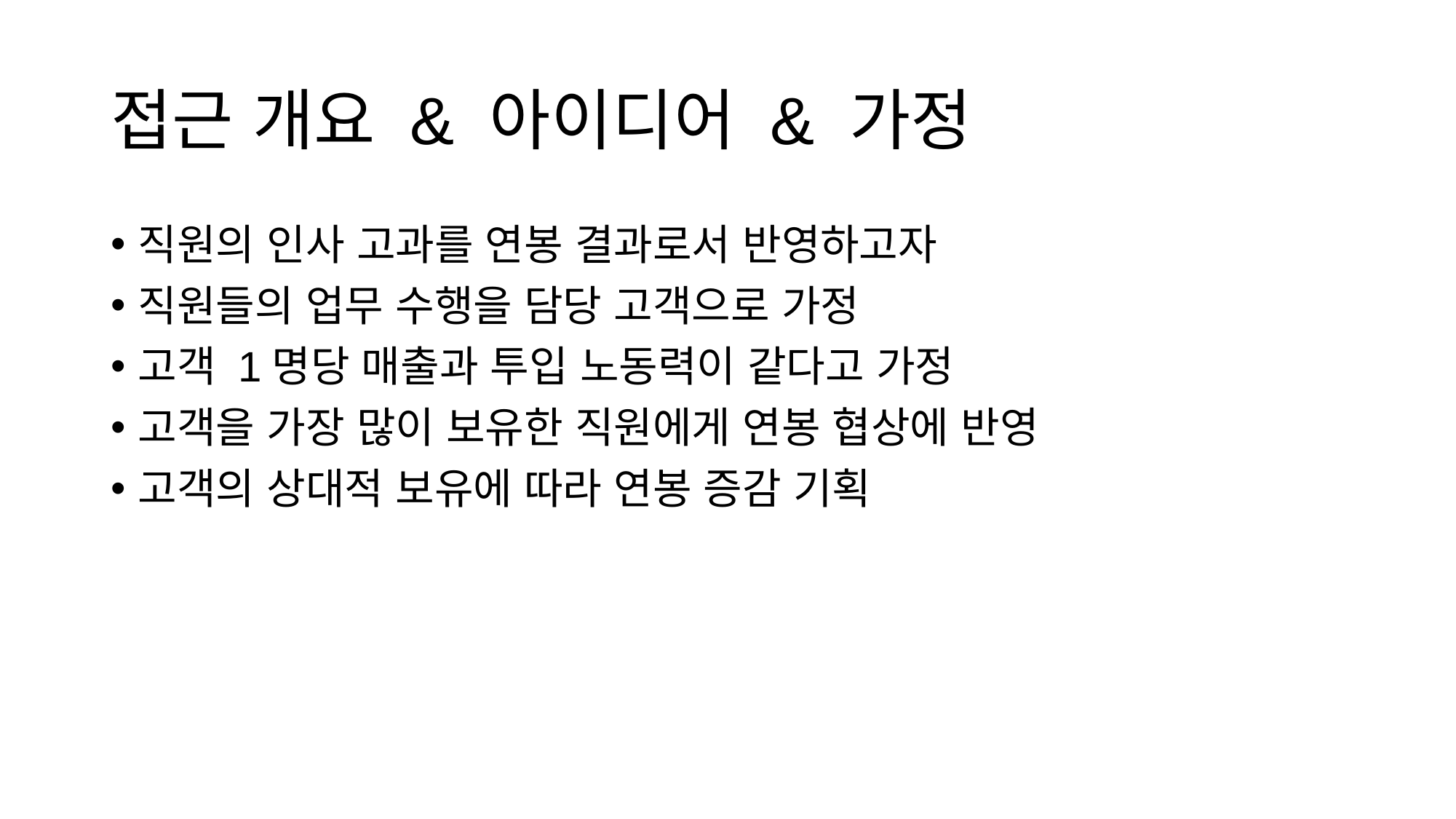

# 접근 개요 & 아이디어 & 가정
직원의 인사 고과를 연봉 결과로서 반영하고자
직원들의 업무 수행을 담당 고객으로 가정
고객 1명당 매출과 투입 노동력이 같다고 가정
고객을 가장 많이 보유한 직원에게 연봉 협상에 반영
고객의 상대적 보유에 따라 연봉 증감 기획